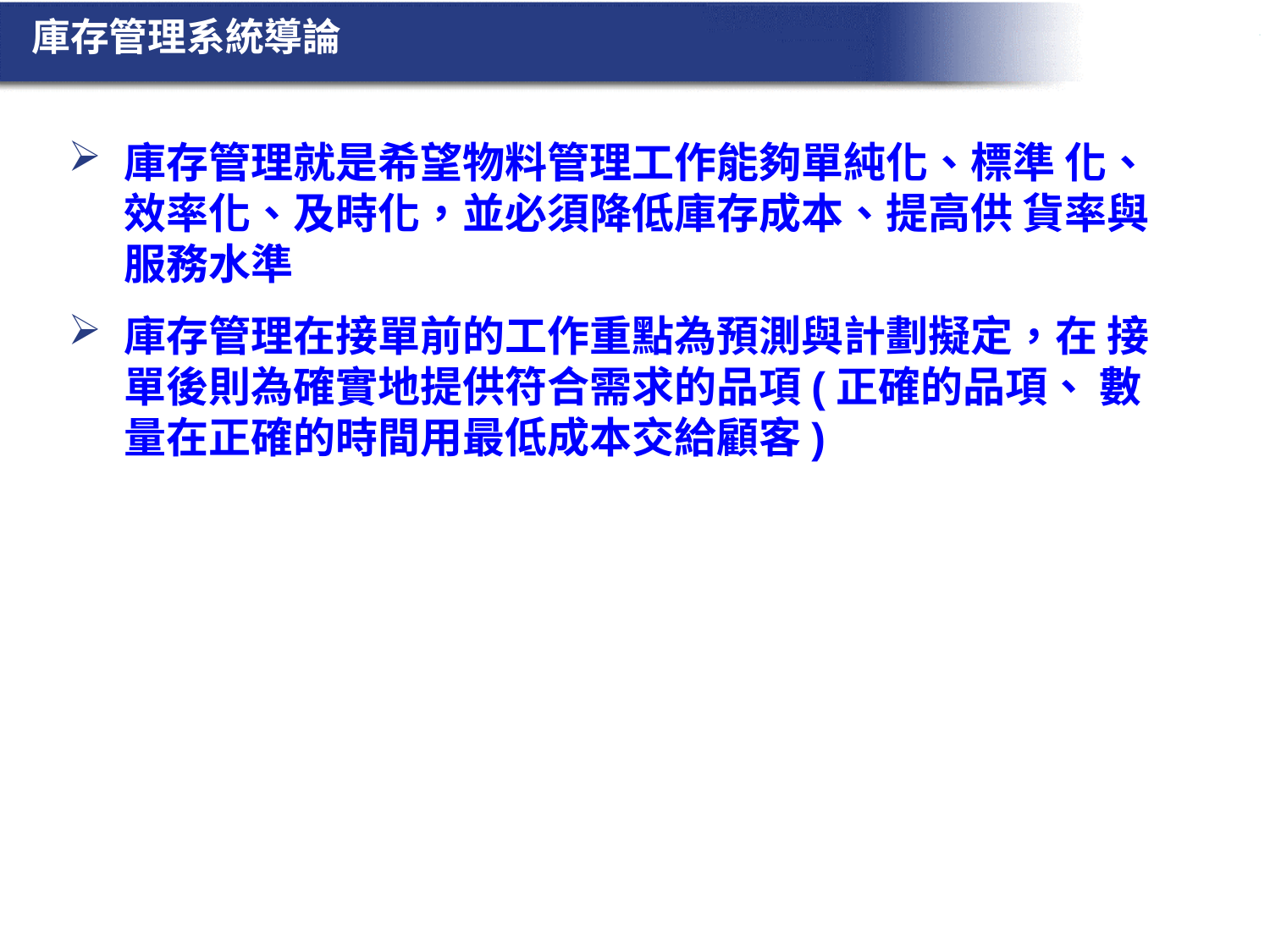

# 庫存管理系統導論
庫存管理就是希望物料管理工作能夠單純化、標準 化、效率化、及時化，並必須降低庫存成本、提高供 貨率與服務水準
庫存管理在接單前的工作重點為預測與計劃擬定，在 接單後則為確實地提供符合需求的品項(正確的品項、 數量在正確的時間用最低成本交給顧客)